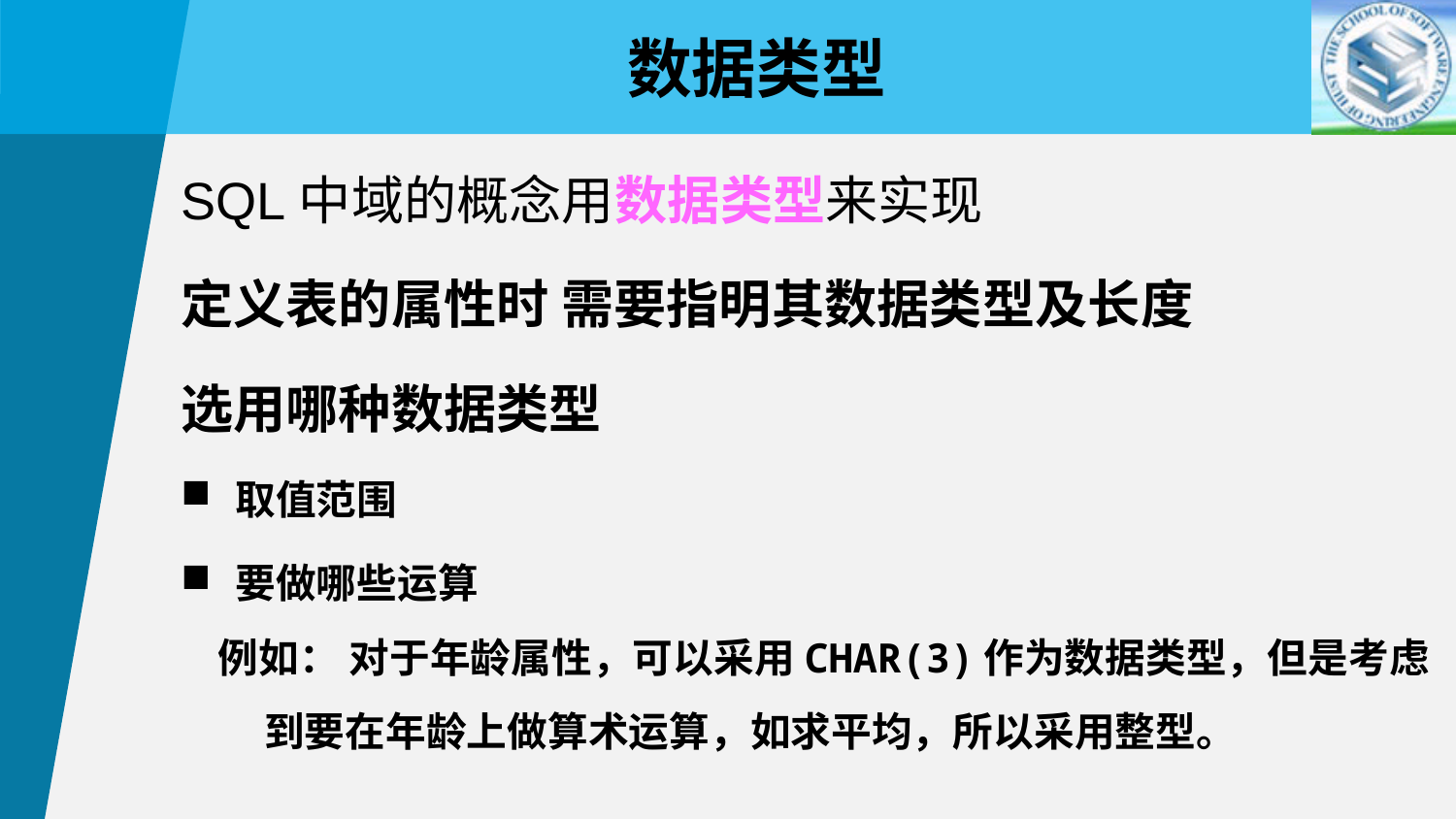

数据类型
SQL中域的概念用数据类型来实现
定义表的属性时 需要指明其数据类型及长度
选用哪种数据类型
取值范围
要做哪些运算
   例如： 对于年龄属性，可以采用CHAR(3)作为数据类型，但是考虑
        到要在年龄上做算术运算，如求平均，所以采用整型。